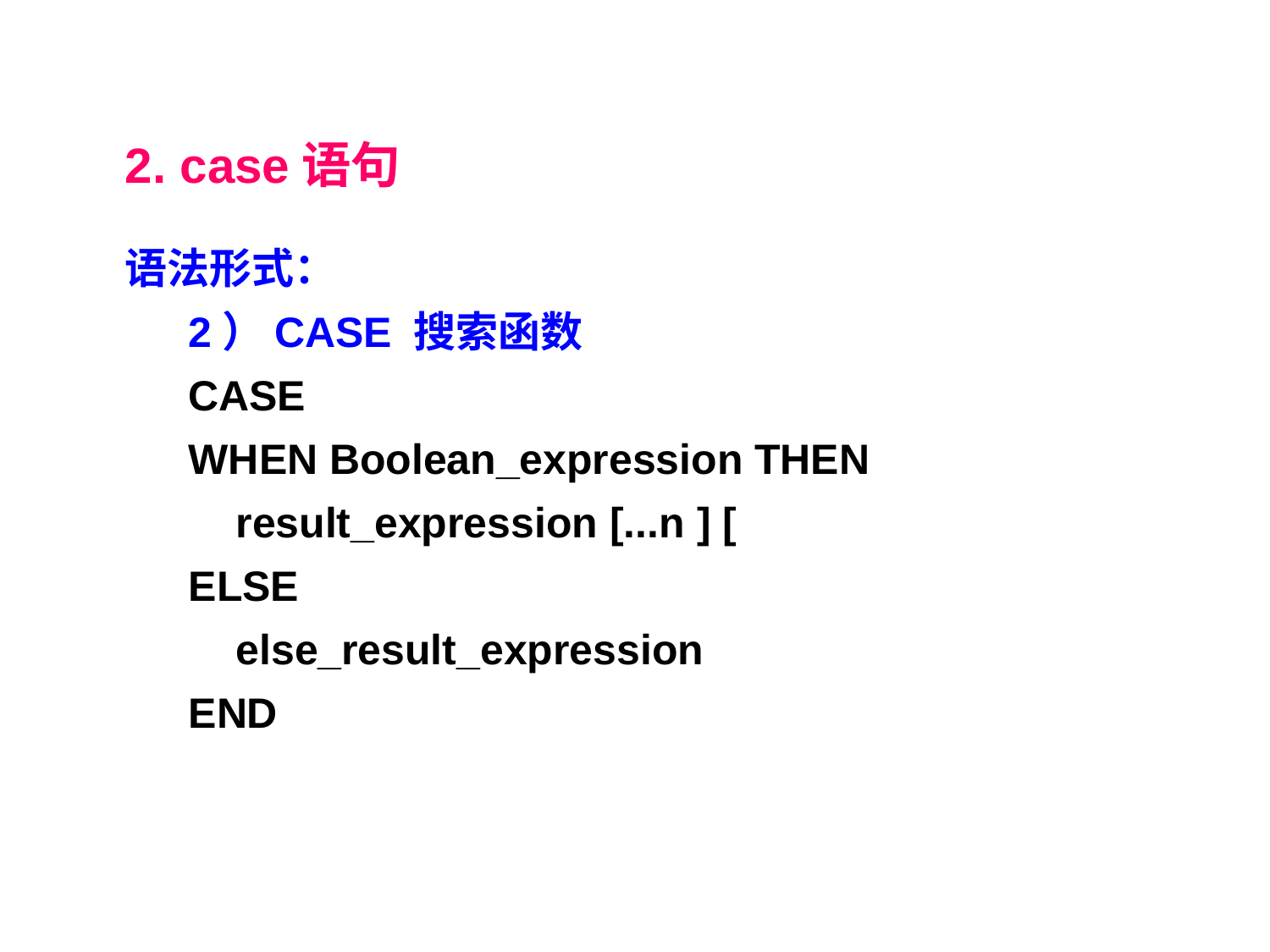

2. case语句
语法形式：
2）CASE 搜索函数
CASE
WHEN Boolean_expression THEN
    result_expression [...n ] [
ELSE
    else_result_expression
END